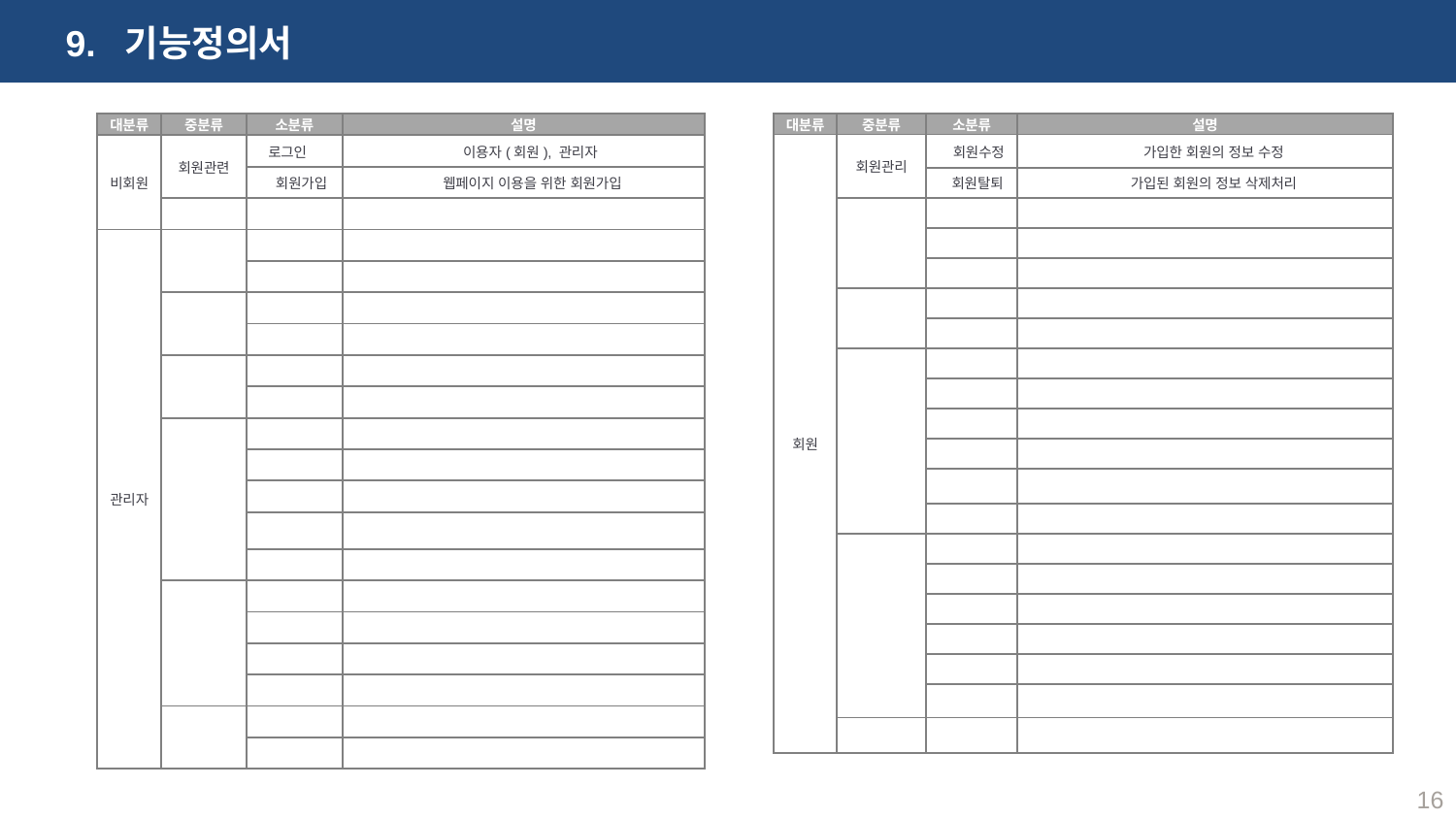

9.  기능정의서
| 대분류 | 중분류 | 소분류 | 설명 |
| --- | --- | --- | --- |
| 회원 | 회원관리 | 회원수정 | 가입한 회원의 정보 수정 |
|  |  | 회원탈퇴 | 가입된 회원의 정보 삭제처리 |
|  |  |  |  |
|  |  |  |  |
|  |  |  |  |
|  |  |  |  |
|  |  |  |  |
|  |  |  |  |
|  |  |  |  |
|  |  |  |  |
|  |  |  |  |
|  |  |  |  |
|  |  |  |  |
|  |  |  |  |
|  |  |  |  |
|  |  |  |  |
|  |  |  |  |
|  |  |  |  |
|  |  |  |  |
|  |  |  |  |
| 대분류 | 중분류 | 소분류 | 설명 |
| --- | --- | --- | --- |
| 비회원 | 회원관련 | 로그인 | 이용자(회원), 관리자 |
|  |  | 회원가입 | 웹페이지 이용을 위한 회원가입 |
|  |  |  |  |
| 관리자 |  |  |  |
|  |  |  |  |
|  |  |  |  |
|  |  |  |  |
|  |  |  |  |
|  |  |  |  |
|  |  |  |  |
|  |  |  |  |
|  |  |  |  |
|  |  |  |  |
|  |  |  |  |
|  |  |  |  |
|  |  |  |  |
|  |  |  |  |
|  |  |  |  |
|  |  |  |  |
|  |  |  |  |
16